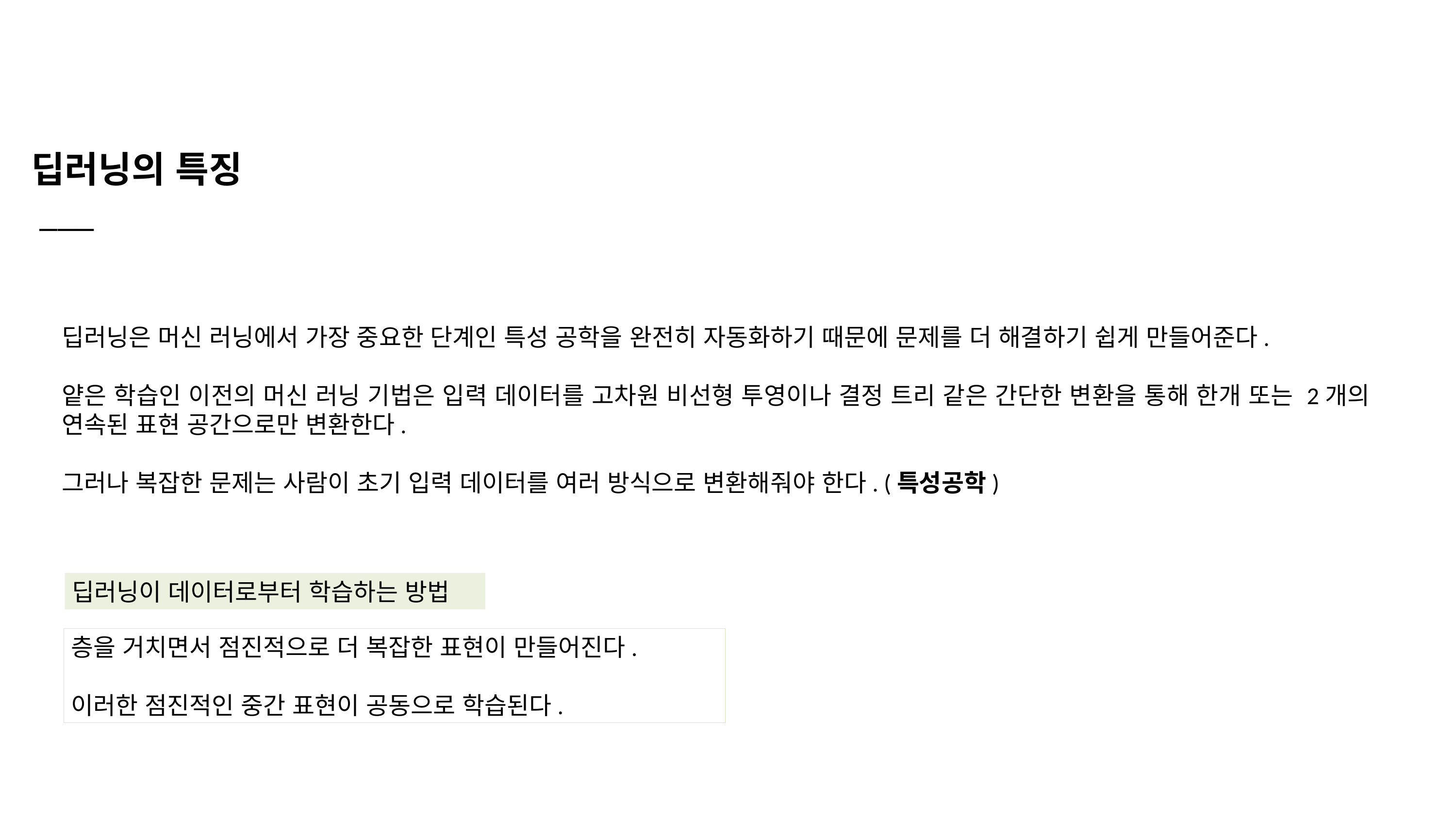

딥러닝의 특징
 ___
딥러닝은 머신 러닝에서 가장 중요한 단계인 특성 공학을 완전히 자동화하기 때문에 문제를 더 해결하기 쉽게 만들어준다.

얕은 학습인 이전의 머신 러닝 기법은 입력 데이터를 고차원 비선형 투영이나 결정 트리 같은 간단한 변환을 통해 한개 또는 2개의 연속된 표현 공간으로만 변환한다.

그러나 복잡한 문제는 사람이 초기 입력 데이터를 여러 방식으로 변환해줘야 한다. (특성공학)

딥러닝이 데이터로부터 학습하는 방법
층을 거치면서 점진적으로 더 복잡한 표현이 만들어진다.

이러한 점진적인 중간 표현이 공동으로 학습된다.